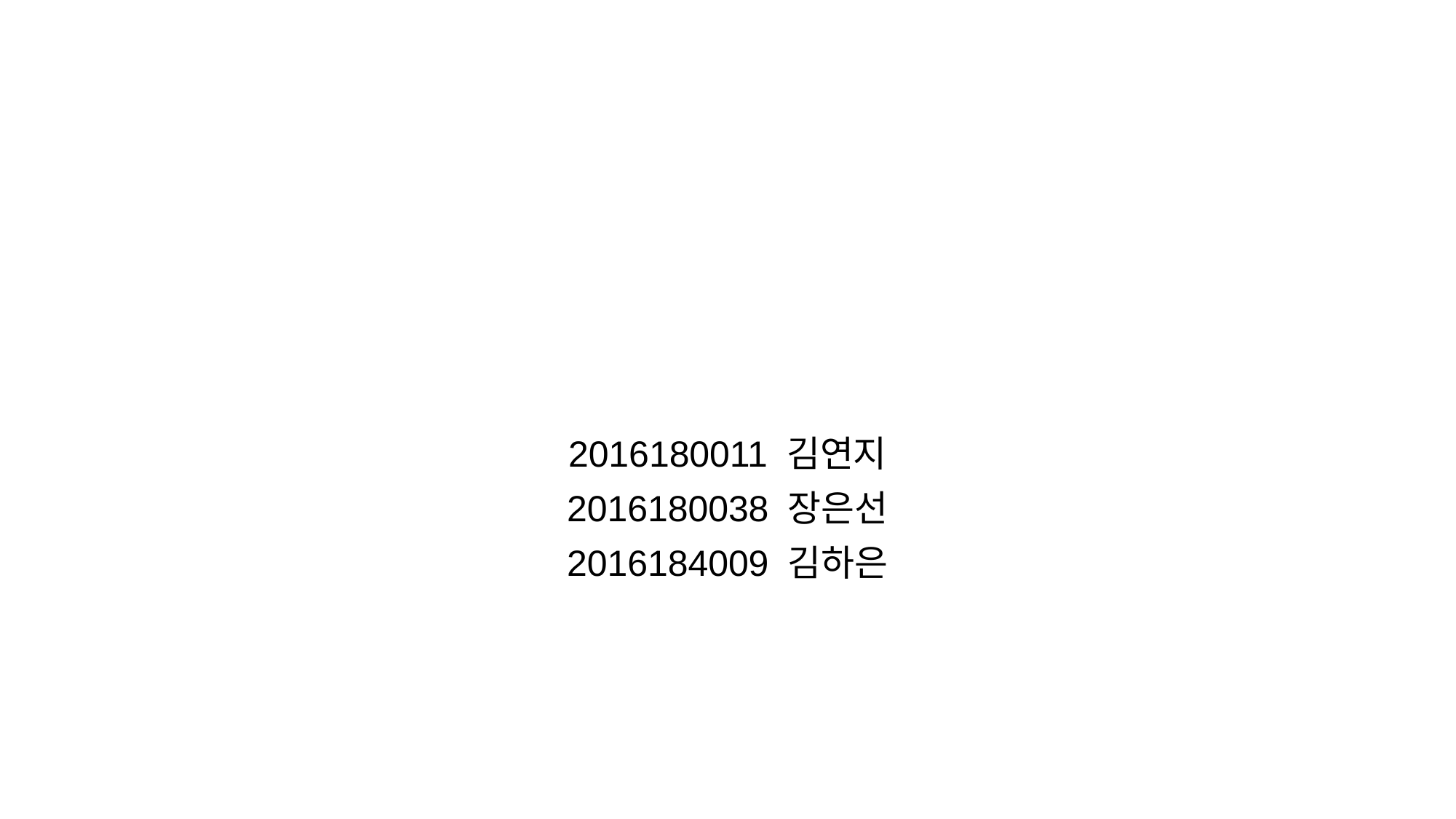

#
2016180011 김연지
2016180038 장은선
2016184009 김하은